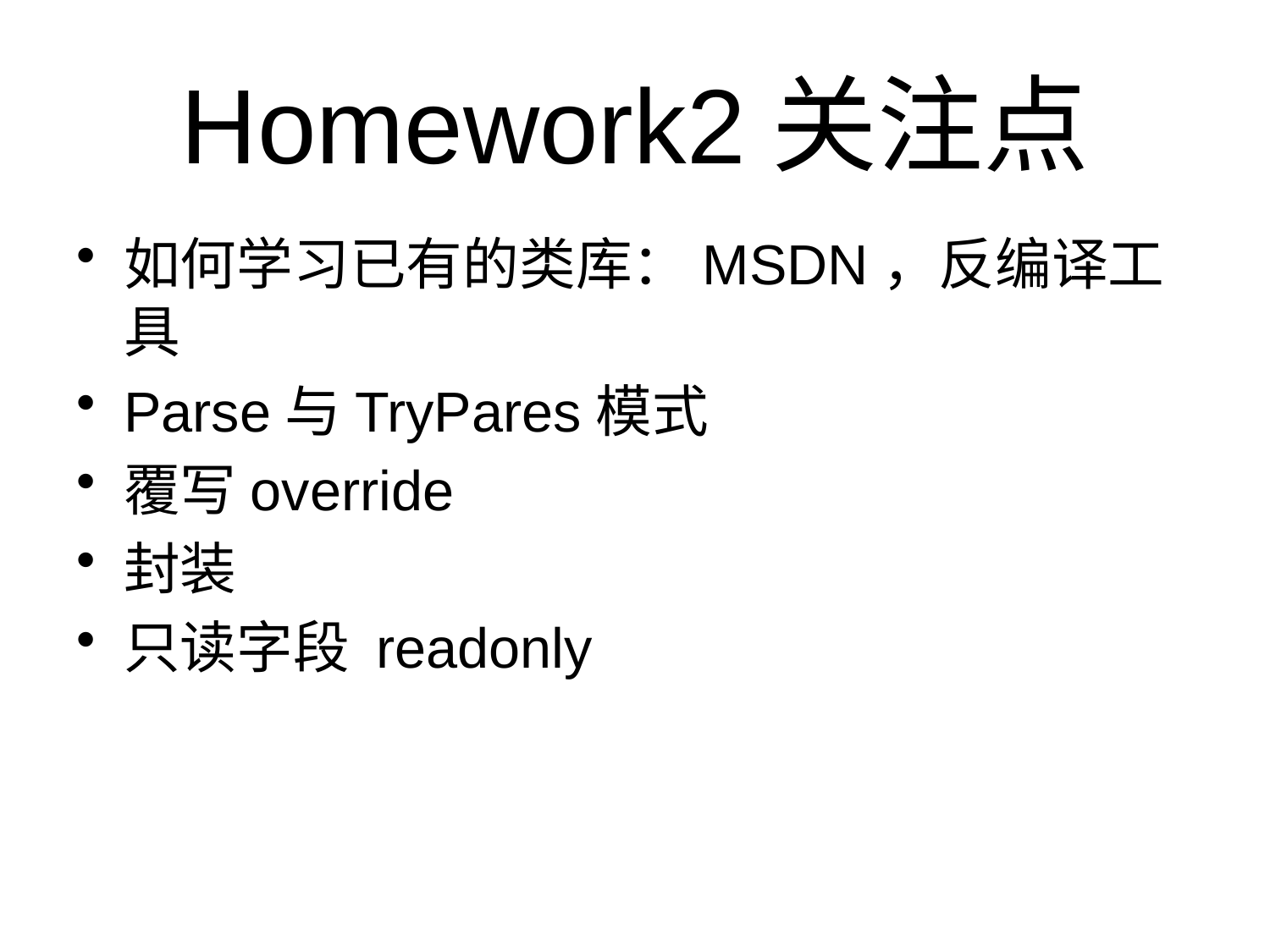

# Homework2关注点
如何学习已有的类库：MSDN，反编译工具
Parse与TryPares模式
覆写override
封装
只读字段 readonly